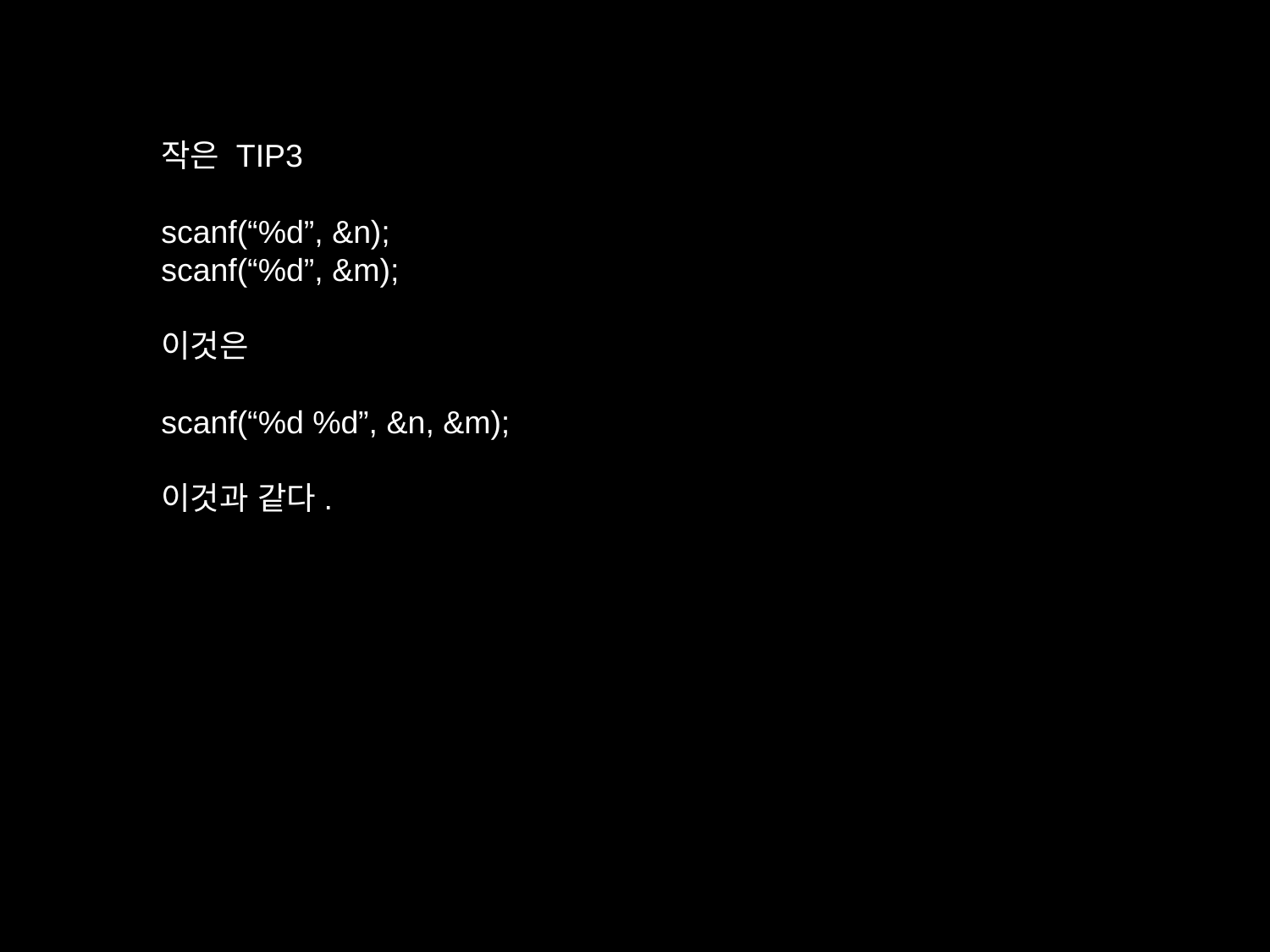

작은 TIP3

scanf(“%d”, &n);
scanf(“%d”, &m);

이것은

scanf(“%d %d”, &n, &m);

이것과 같다.